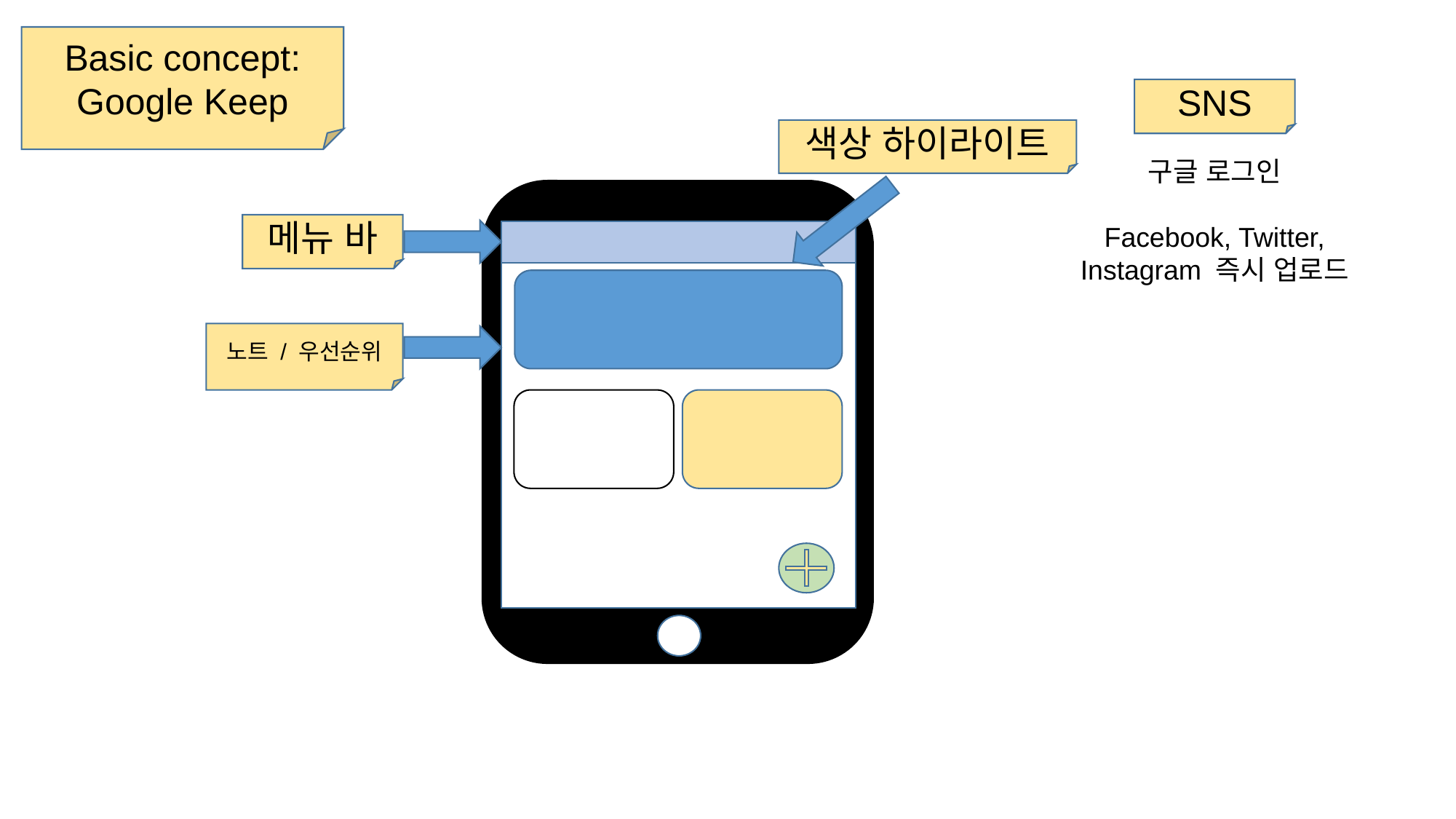

Basic concept:
Google Keep
SNS
색상 하이라이트
구글 로그인

Facebook, Twitter, Instagram 즉시 업로드

메뉴 바

노트 / 우선순위